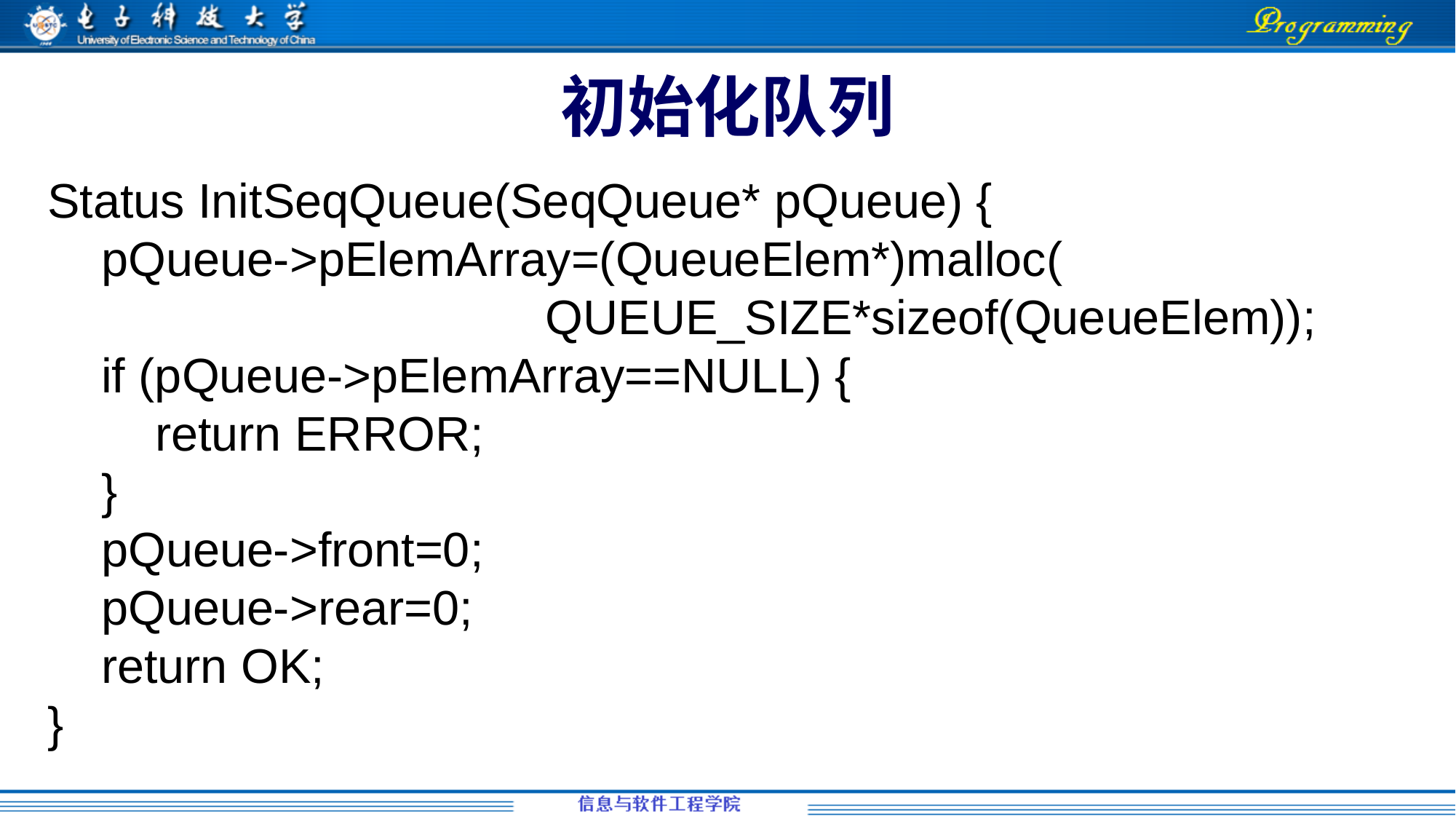

# 初始化队列
Status InitSeqQueue(SeqQueue* pQueue) {
    pQueue->pElemArray=(QueueElem*)malloc(
                                     QUEUE_SIZE*sizeof(QueueElem));
    if (pQueue->pElemArray==NULL) {
        return ERROR;
    }
    pQueue->front=0;
    pQueue->rear=0;
    return OK;
}